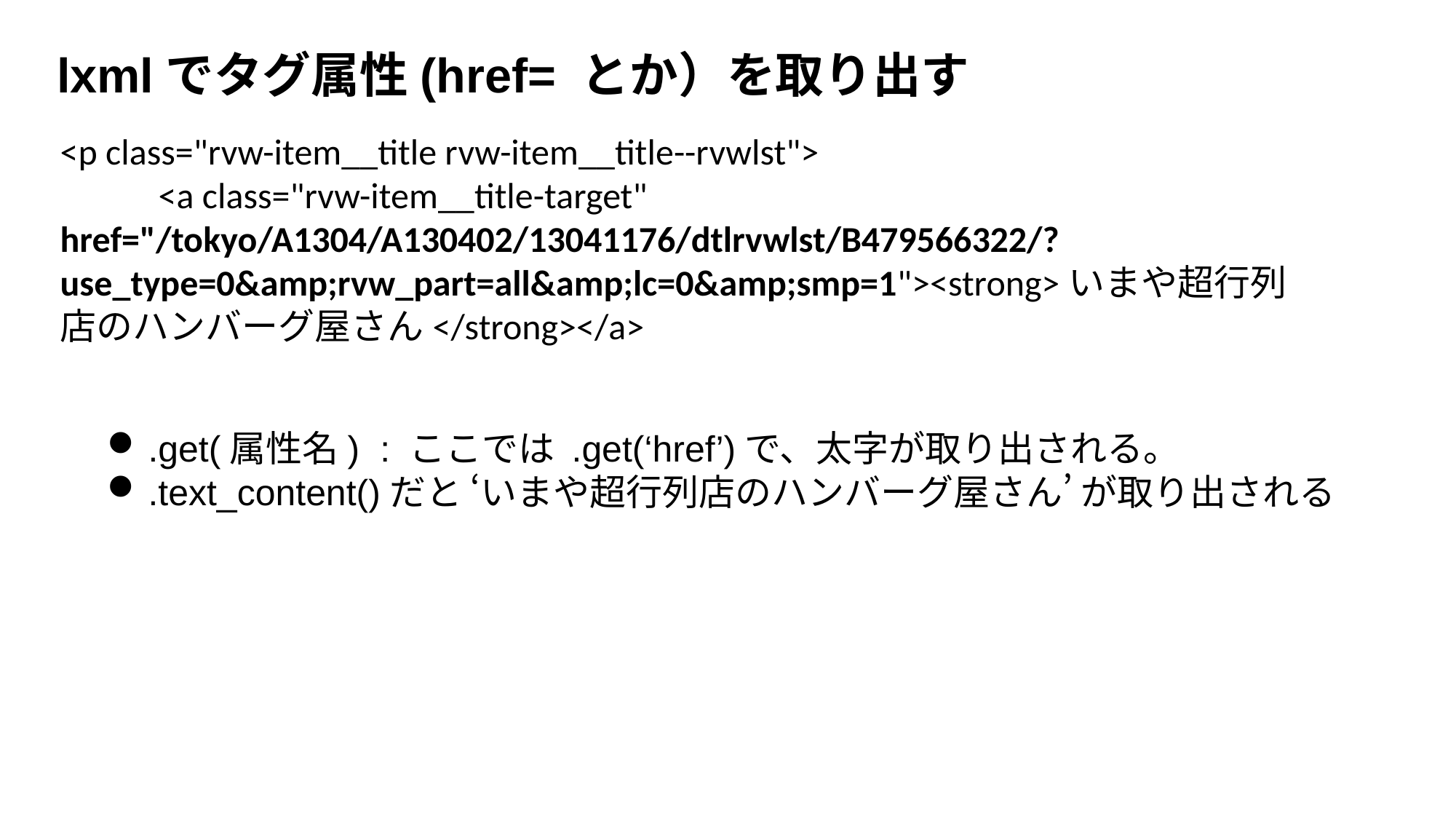

lxmlでタグ属性(href= とか）を取り出す
<p class="rvw-item__title rvw-item__title--rvwlst">
            <a class="rvw-item__title-target" href="/tokyo/A1304/A130402/13041176/dtlrvwlst/B479566322/?use_type=0&amp;rvw_part=all&amp;lc=0&amp;smp=1"><strong>いまや超行列店のハンバーグ屋さん</strong></a>

.get(属性名)  : ここでは .get(‘href’)で、太字が取り出される。
.text_content()だと ‘いまや超行列店のハンバーグ屋さん’ が取り出される